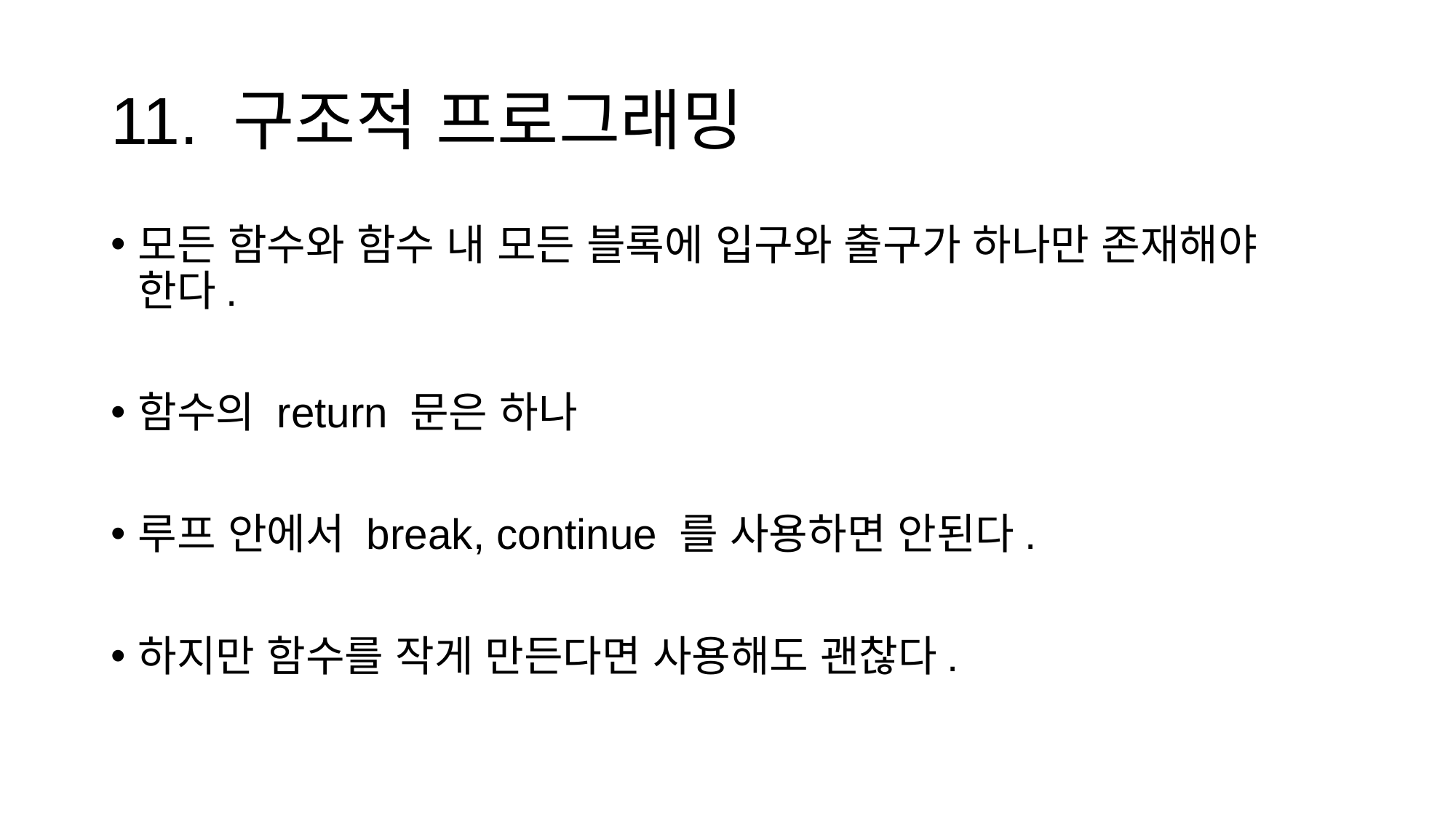

# 11. 구조적 프로그래밍
모든 함수와 함수 내 모든 블록에 입구와 출구가 하나만 존재해야 한다.

함수의 return 문은 하나

루프 안에서 break, continue 를 사용하면 안된다.

하지만 함수를 작게 만든다면 사용해도 괜찮다.